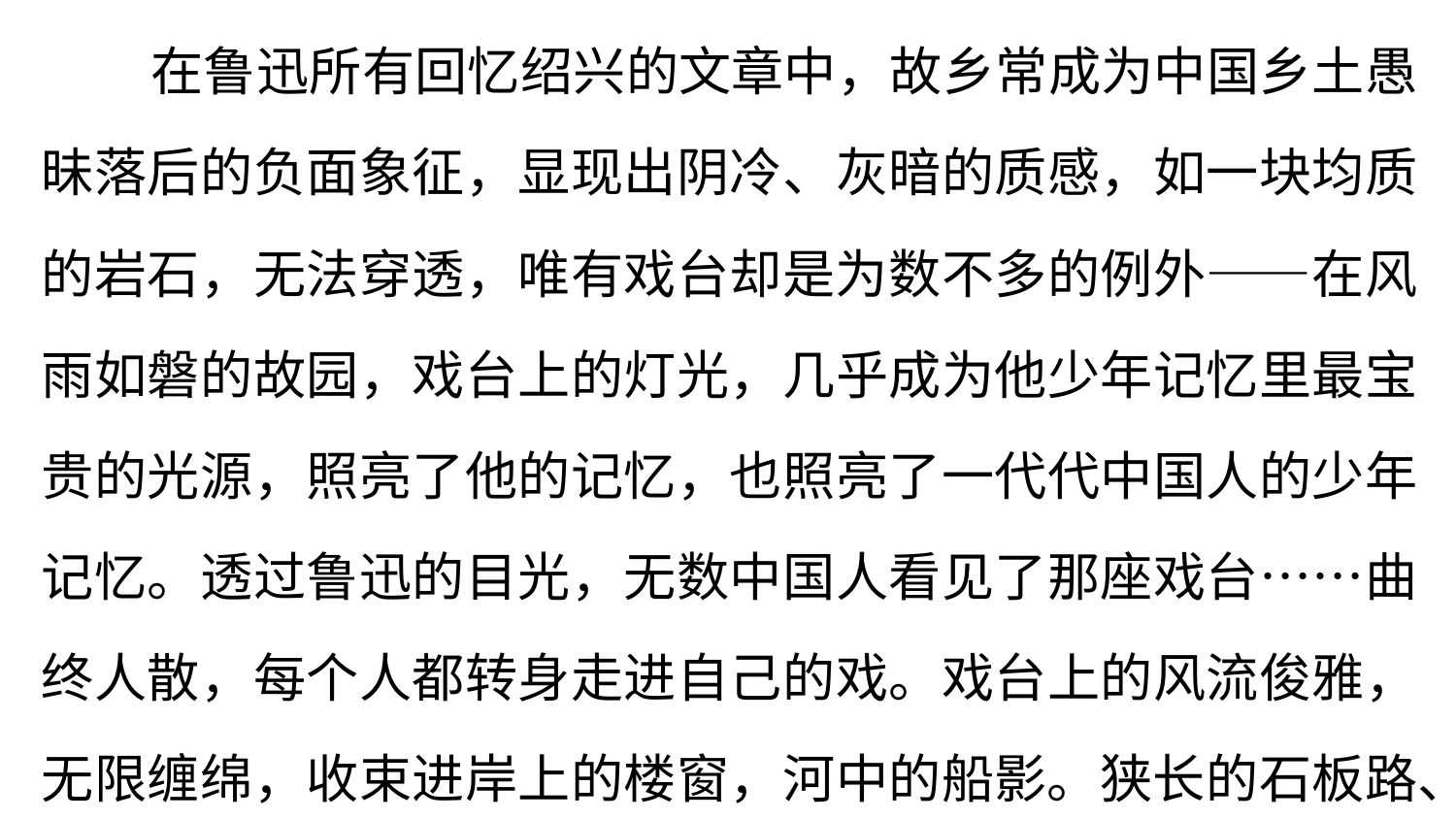

在鲁迅所有回忆绍兴的文章中，故乡常成为中国乡土愚昧落后的负面象征，显现出阴冷、灰暗的质感，如一块均质的岩石，无法穿透，唯有戏台却是为数不多的例外——在风雨如磐的故园，戏台上的灯光，几乎成为他少年记忆里最宝贵的光源，照亮了他的记忆，也照亮了一代代中国人的少年记忆。透过鲁迅的目光，无数中国人看见了那座戏台……曲终人散，每个人都转身走进自己的戏。戏台上的风流俊雅，无限缠绵，收束进岸上的楼窗，河中的船影。狭长的石板路、